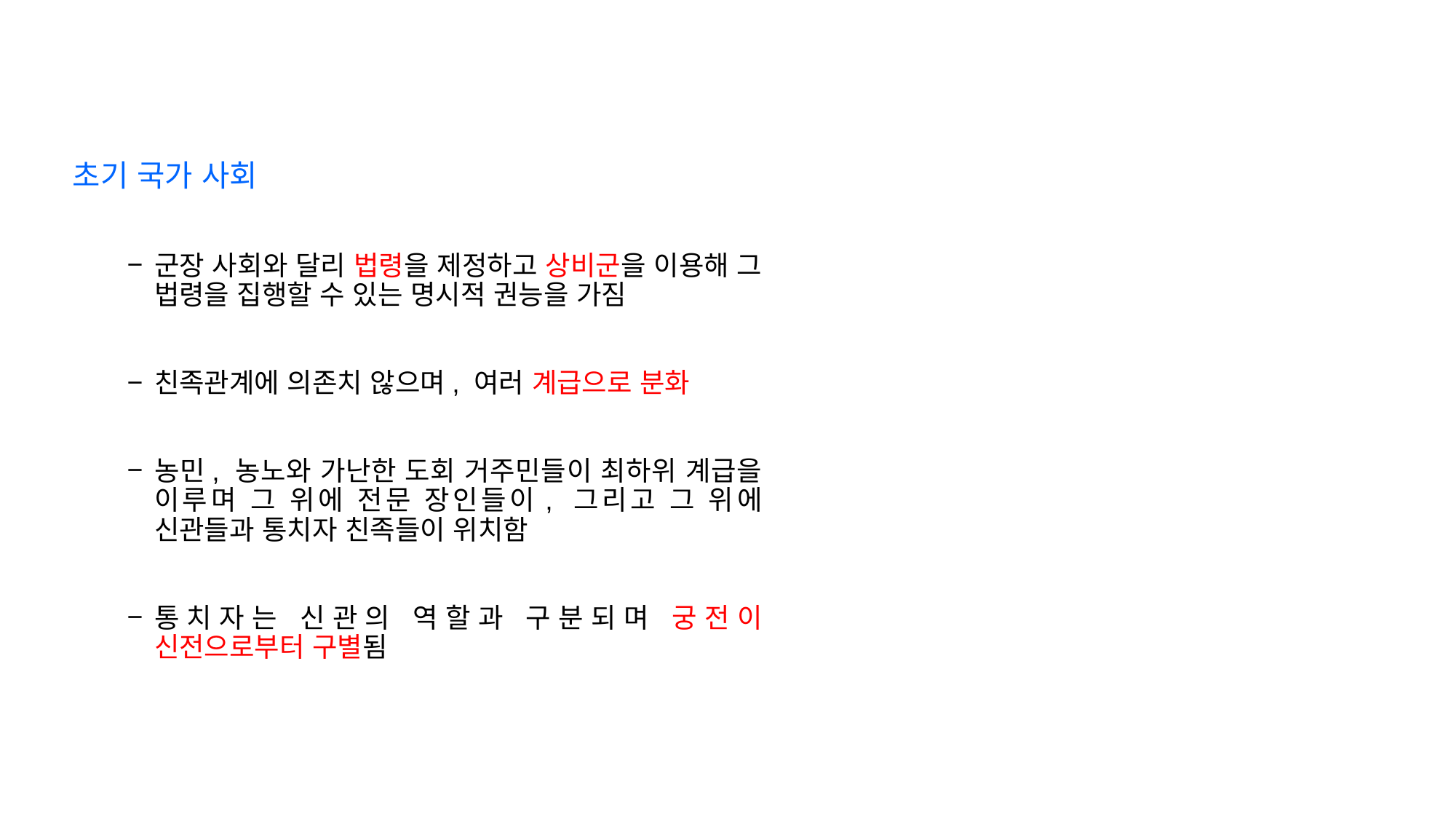

초기 국가 사회

군장 사회와 달리 법령을 제정하고 상비군을 이용해 그 법령을 집행할 수 있는 명시적 권능을 가짐

친족관계에 의존치 않으며, 여러 계급으로 분화

농민, 농노와 가난한 도회 거주민들이 최하위 계급을 이루며 그 위에 전문 장인들이, 그리고 그 위에 신관들과 통치자 친족들이 위치함

통치자는 신관의 역할과 구분되며 궁전이 신전으로부터 구별됨